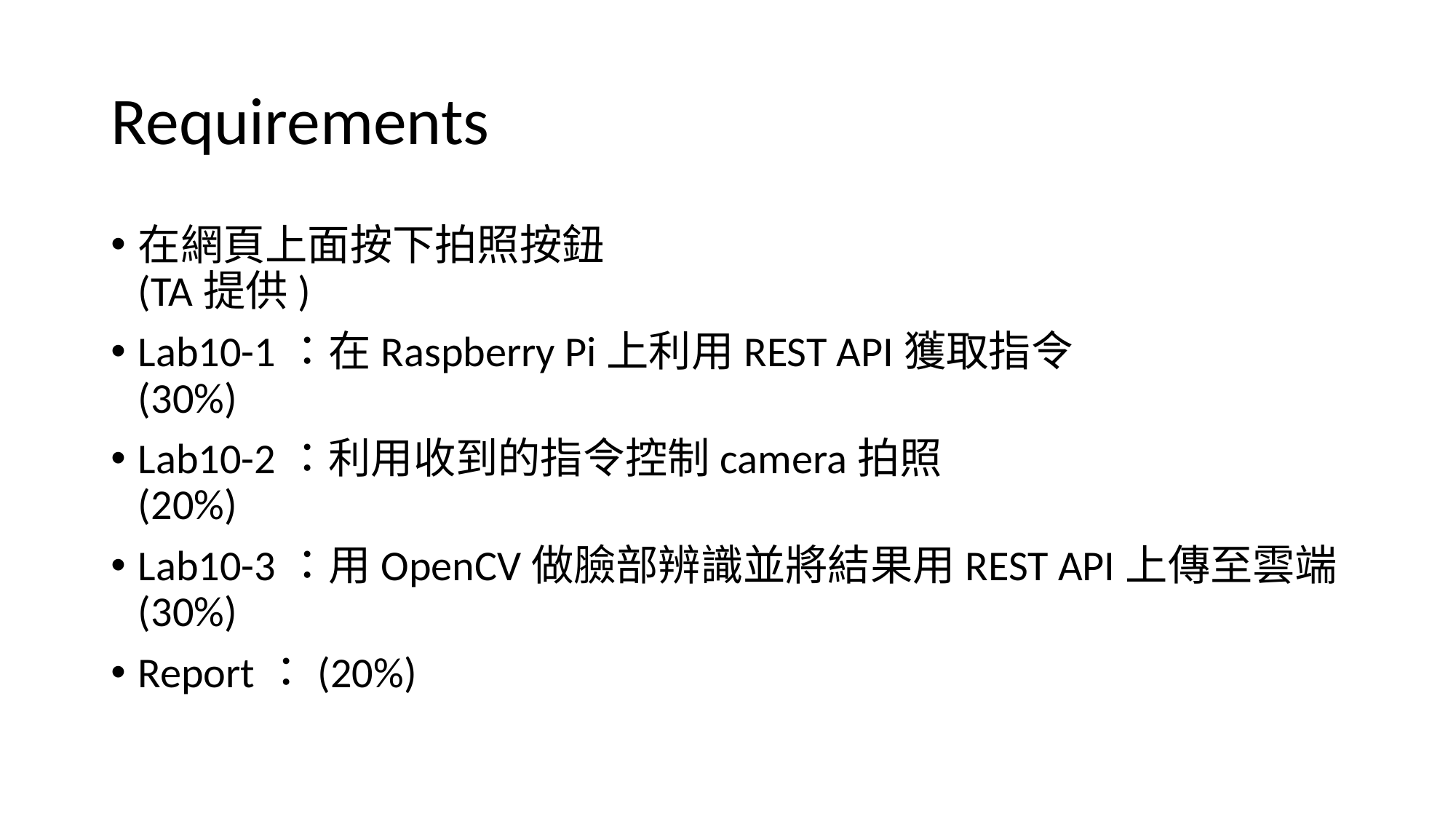

# Requirements
在網頁上面按下拍照按鈕
(TA提供)
Lab10-1：在Raspberry Pi上利用REST API獲取指令
(30%)
Lab10-2：利用收到的指令控制camera拍照
(20%)
Lab10-3：用OpenCV做臉部辨識並將結果用REST API上傳至雲端
(30%)
Report：(20%)